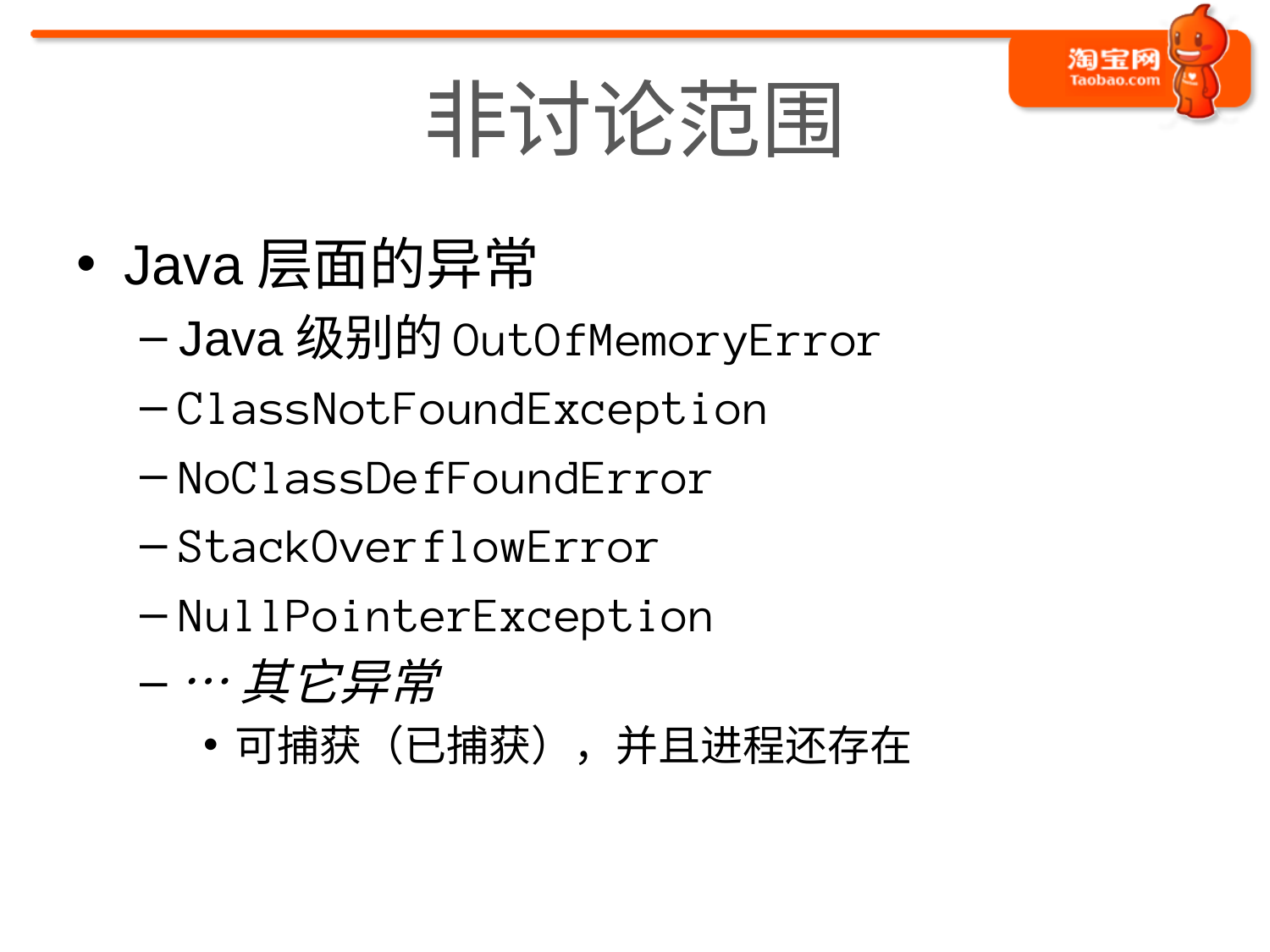

# 非讨论范围
Java层面的异常
Java级别的OutOfMemoryError
ClassNotFoundException
NoClassDefFoundError
StackOverflowError
NullPointerException
…其它异常
可捕获（已捕获），并且进程还存在